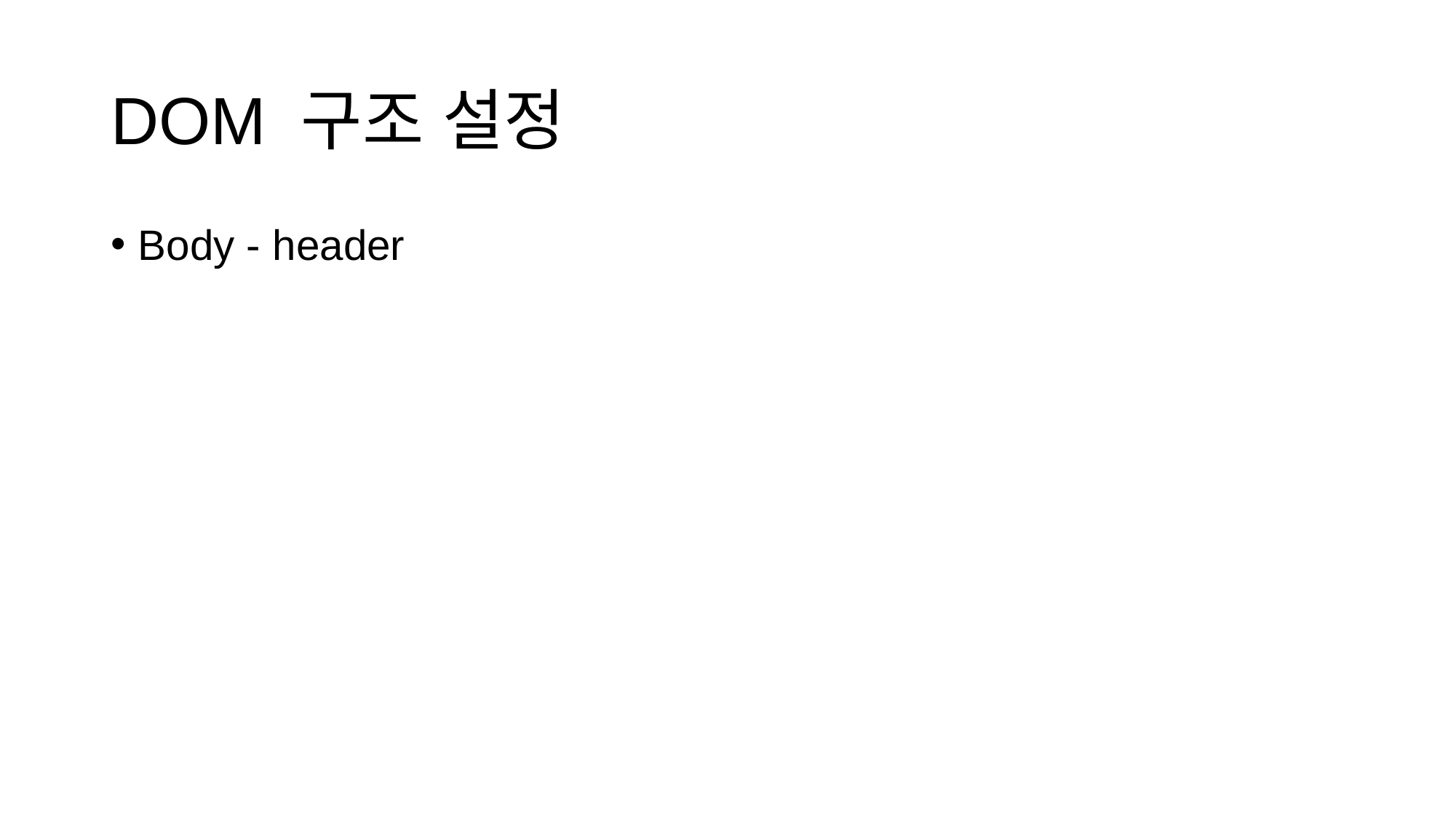

# DOM 구조 설정
Body - header